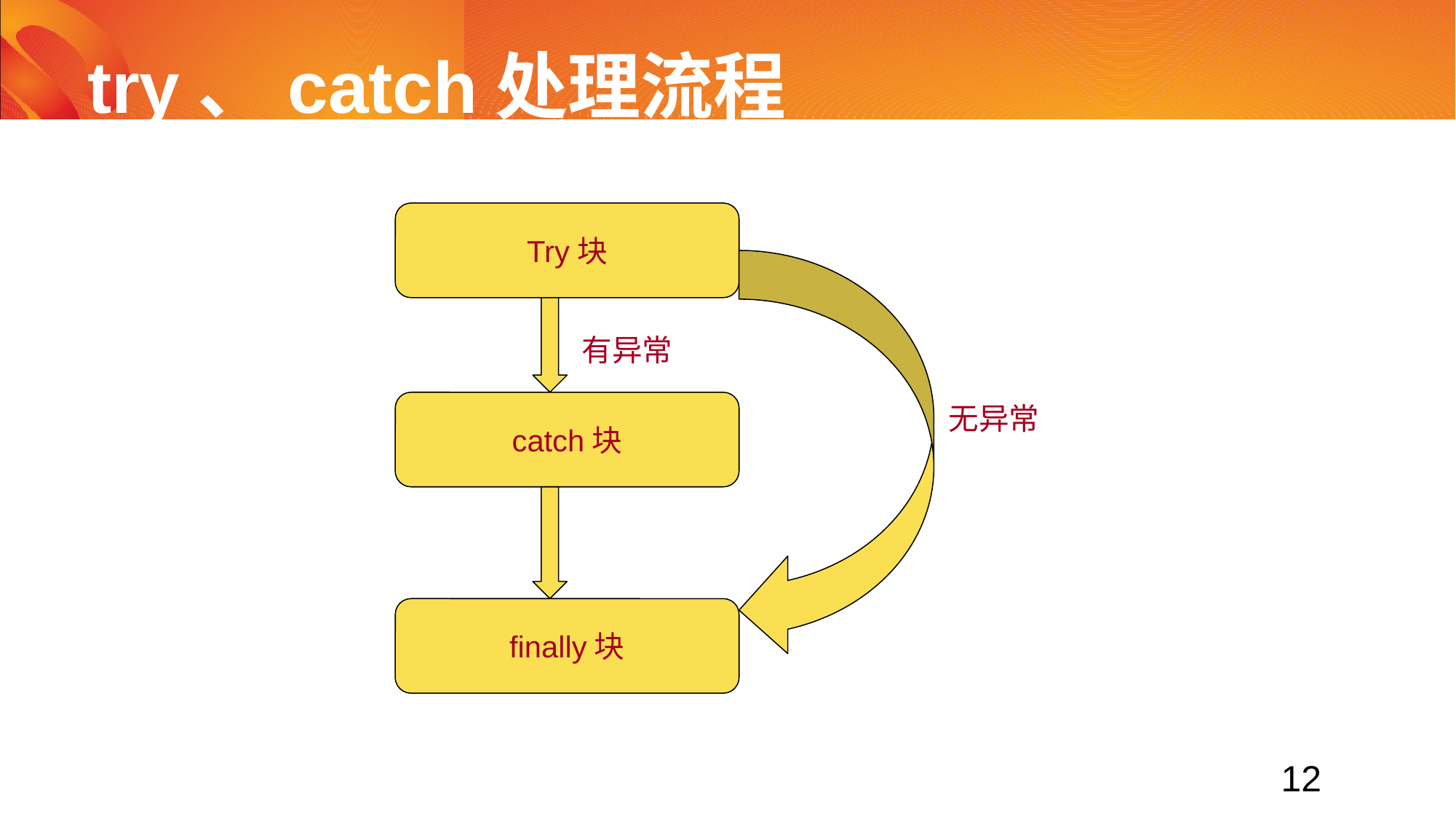

# try、catch处理流程
Try块

catch块

finally块

有异常
无异常